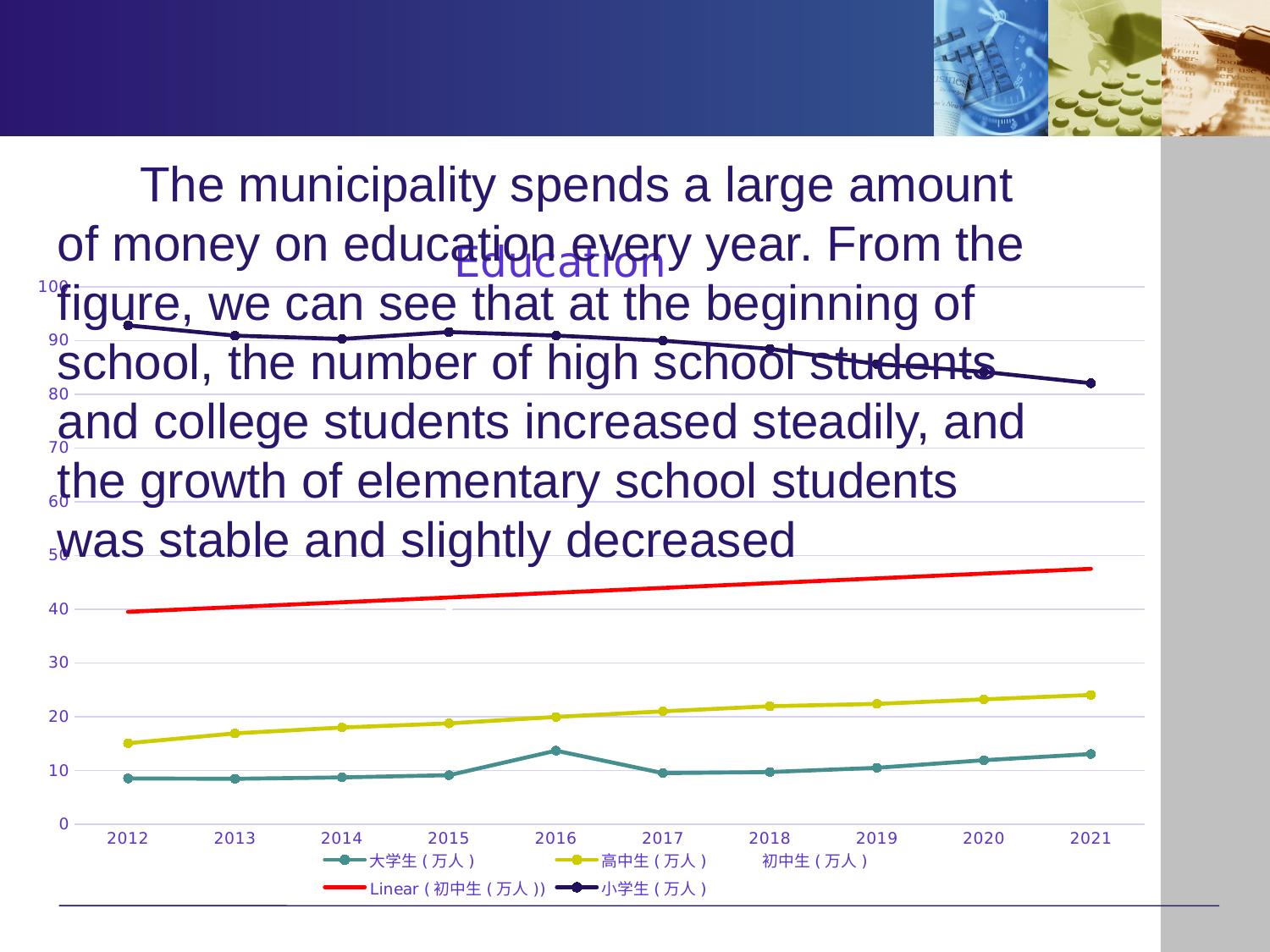

The municipality spends a large amount of money on education every year. From the figure, we can see that at the beginning of school, the number of high school students and college students increased steadily, and the growth of elementary school students was stable and slightly decreased

### Chart: Education

| Category | 大学生(万人) | 高中生(万人) | 初中生(万人) | 小学生(万人) |
|---|---|---|---|---|
| 2012 | 8.55 | 15.1 | 41.25 | 92.83 |
| 2013 | 8.48 | 16.93 | 40.84 | 90.92 |
| 2014 | 8.74 | 18.02 | 40.92 | 90.31 |
| 2015 | 9.15 | 18.79 | 40.66 | 91.59 |
| 2016 | 13.72 | 19.99 | 41.13 | 90.93 |
| 2017 | 9.53 | 21.03 | 42.66 | 89.98 |
| 2018 | 9.74 | 21.98 | 45.68 | 88.46 |
| 2019 | 10.53 | 22.42 | 48.29 | 85.63 |
| 2020 | 11.94 | 23.26 | 47.74 | 84.18 |
| 2021 | 13.09 | 24.08 | 46.25 | 82.07 |